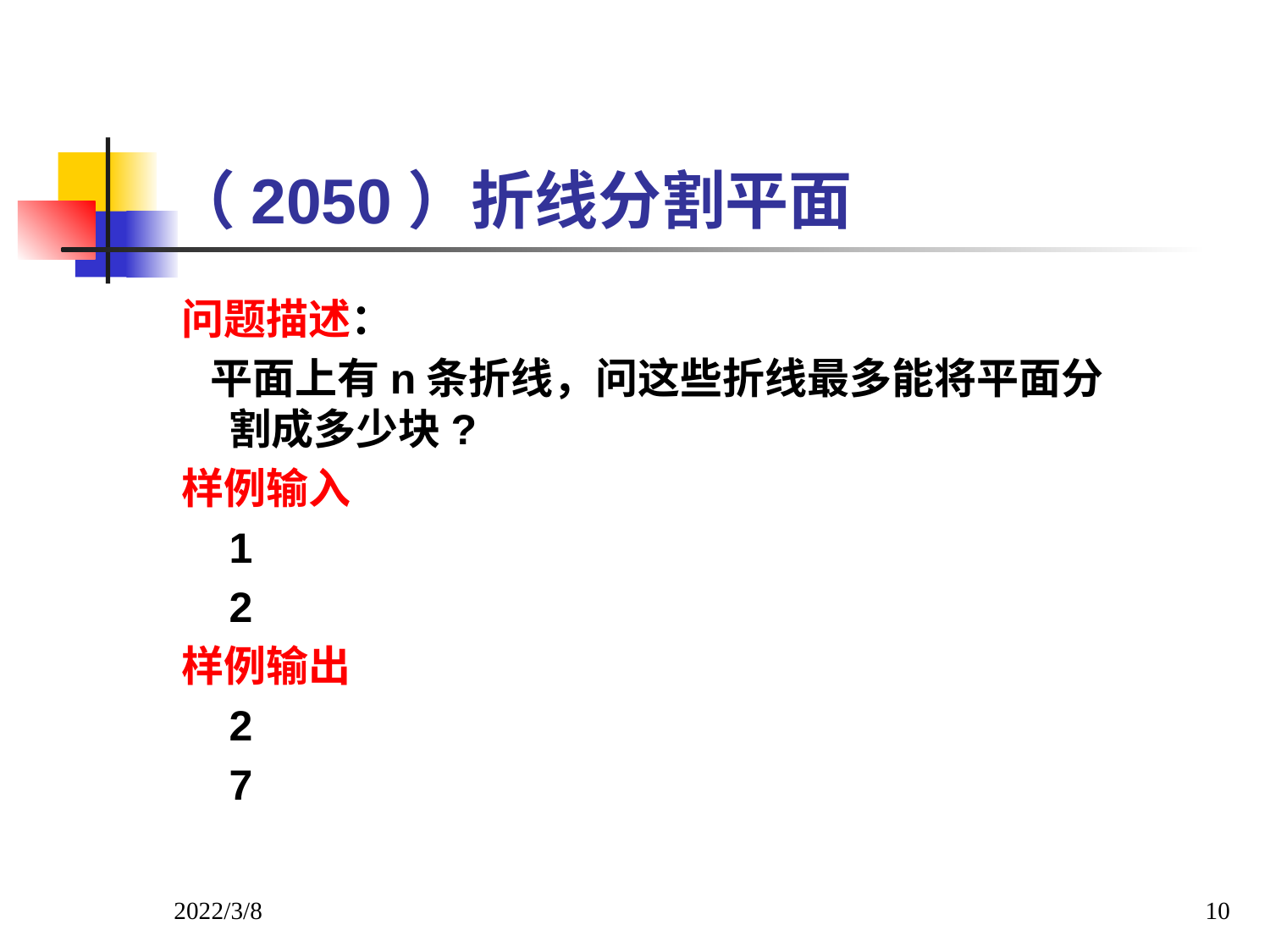

# （2050）折线分割平面
问题描述：
  平面上有n条折线，问这些折线最多能将平面分割成多少块?
样例输入
	1
	2
样例输出
	2
	7
2022/3/8
10